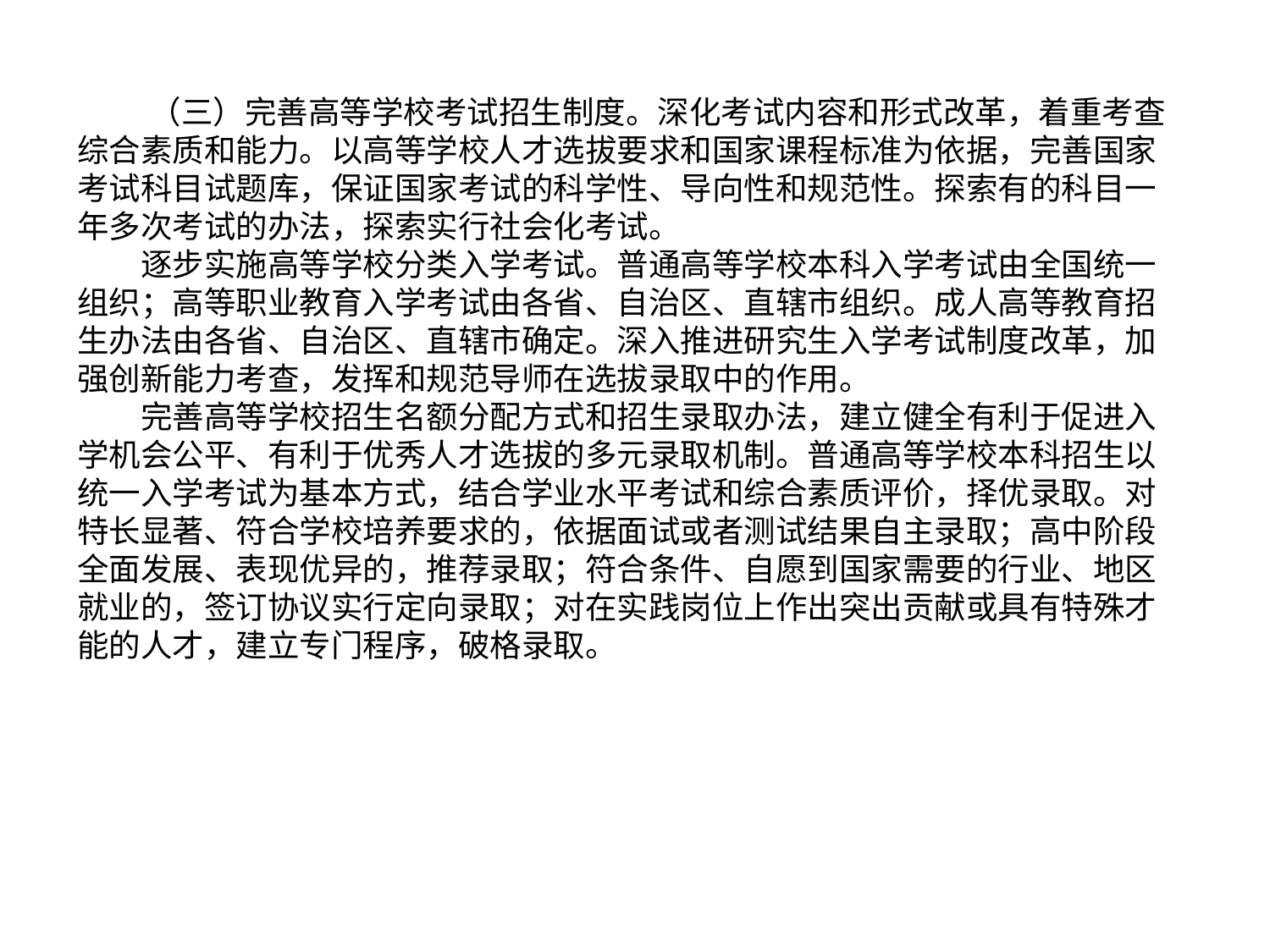

（三）完善高等学校考试招生制度。深化考试内容和形式改革，着重考查综合素质和能力。以高等学校人才选拔要求和国家课程标准为依据，完善国家考试科目试题库，保证国家考试的科学性、导向性和规范性。探索有的科目一年多次考试的办法，探索实行社会化考试。
　　逐步实施高等学校分类入学考试。普通高等学校本科入学考试由全国统一组织；高等职业教育入学考试由各省、自治区、直辖市组织。成人高等教育招生办法由各省、自治区、直辖市确定。深入推进研究生入学考试制度改革，加强创新能力考查，发挥和规范导师在选拔录取中的作用。
　　完善高等学校招生名额分配方式和招生录取办法，建立健全有利于促进入学机会公平、有利于优秀人才选拔的多元录取机制。普通高等学校本科招生以统一入学考试为基本方式，结合学业水平考试和综合素质评价，择优录取。对特长显著、符合学校培养要求的，依据面试或者测试结果自主录取；高中阶段全面发展、表现优异的，推荐录取；符合条件、自愿到国家需要的行业、地区就业的，签订协议实行定向录取；对在实践岗位上作出突出贡献或具有特殊才能的人才，建立专门程序，破格录取。